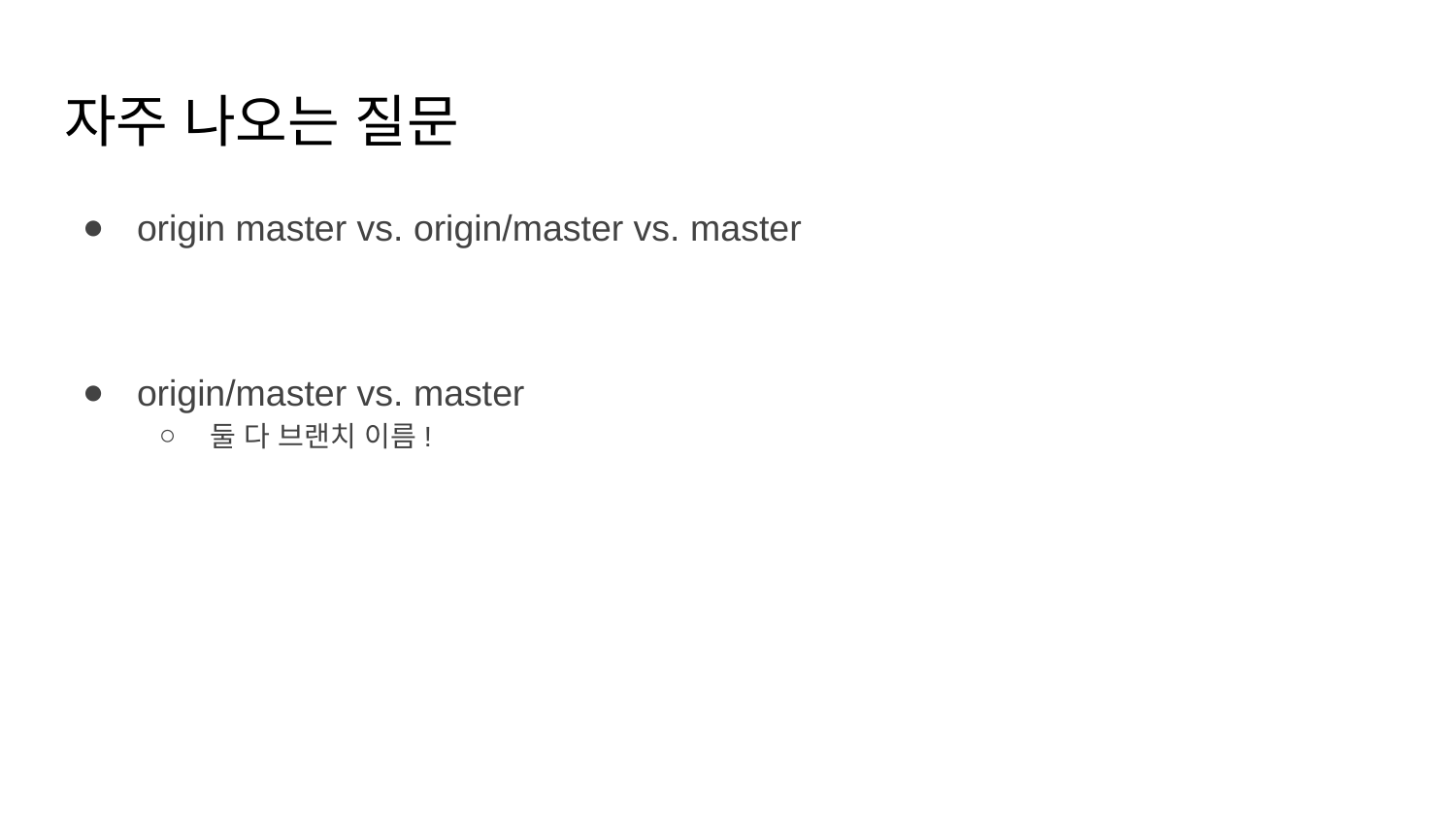

# 자주 나오는 질문
origin master vs. origin/master vs. master

origin/master vs. master
둘 다 브랜치 이름!